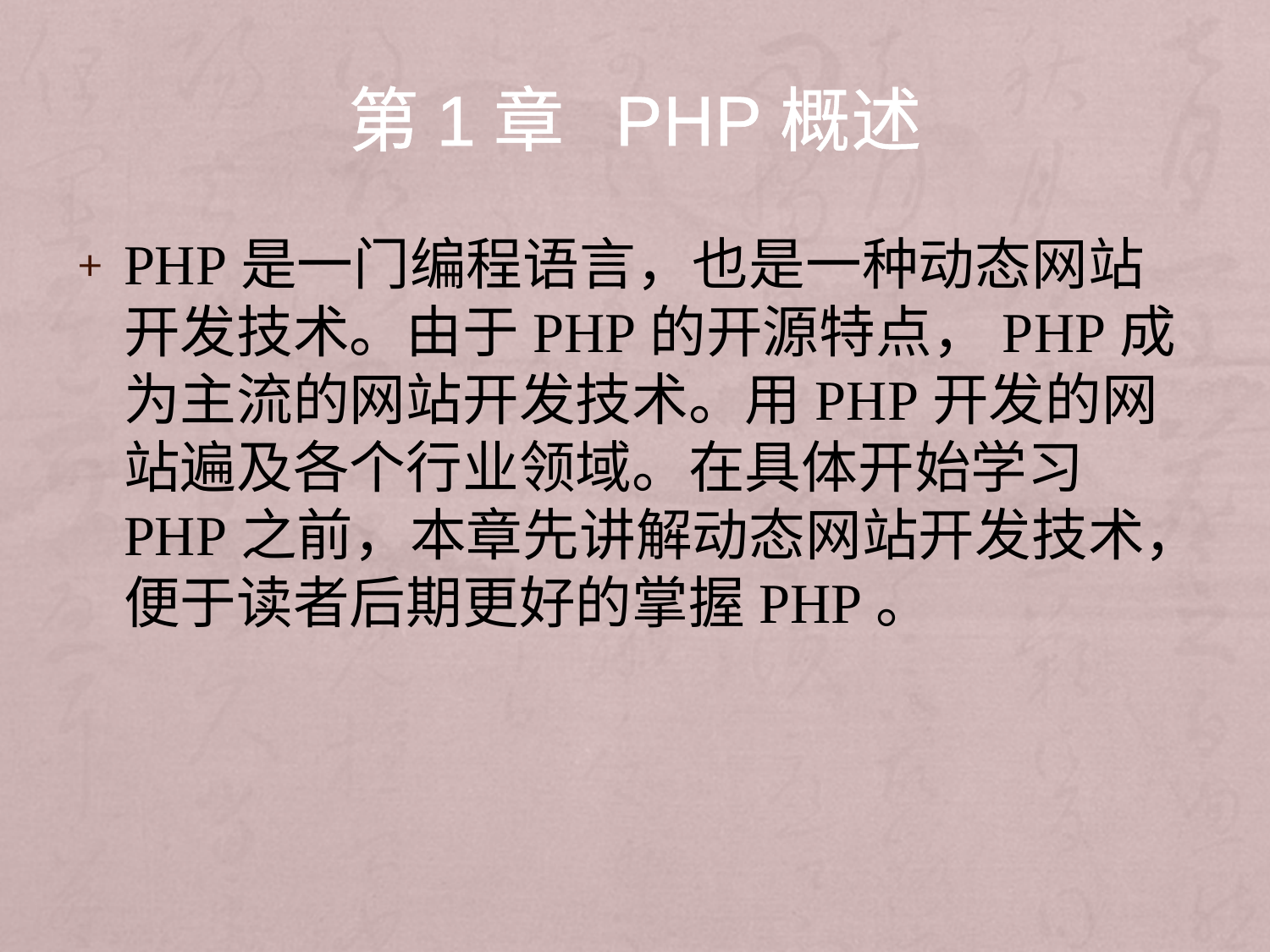

# 第1章  PHP概述
PHP是一门编程语言，也是一种动态网站开发技术。由于PHP的开源特点，PHP成为主流的网站开发技术。用PHP开发的网站遍及各个行业领域。在具体开始学习PHP之前，本章先讲解动态网站开发技术，便于读者后期更好的掌握PHP。